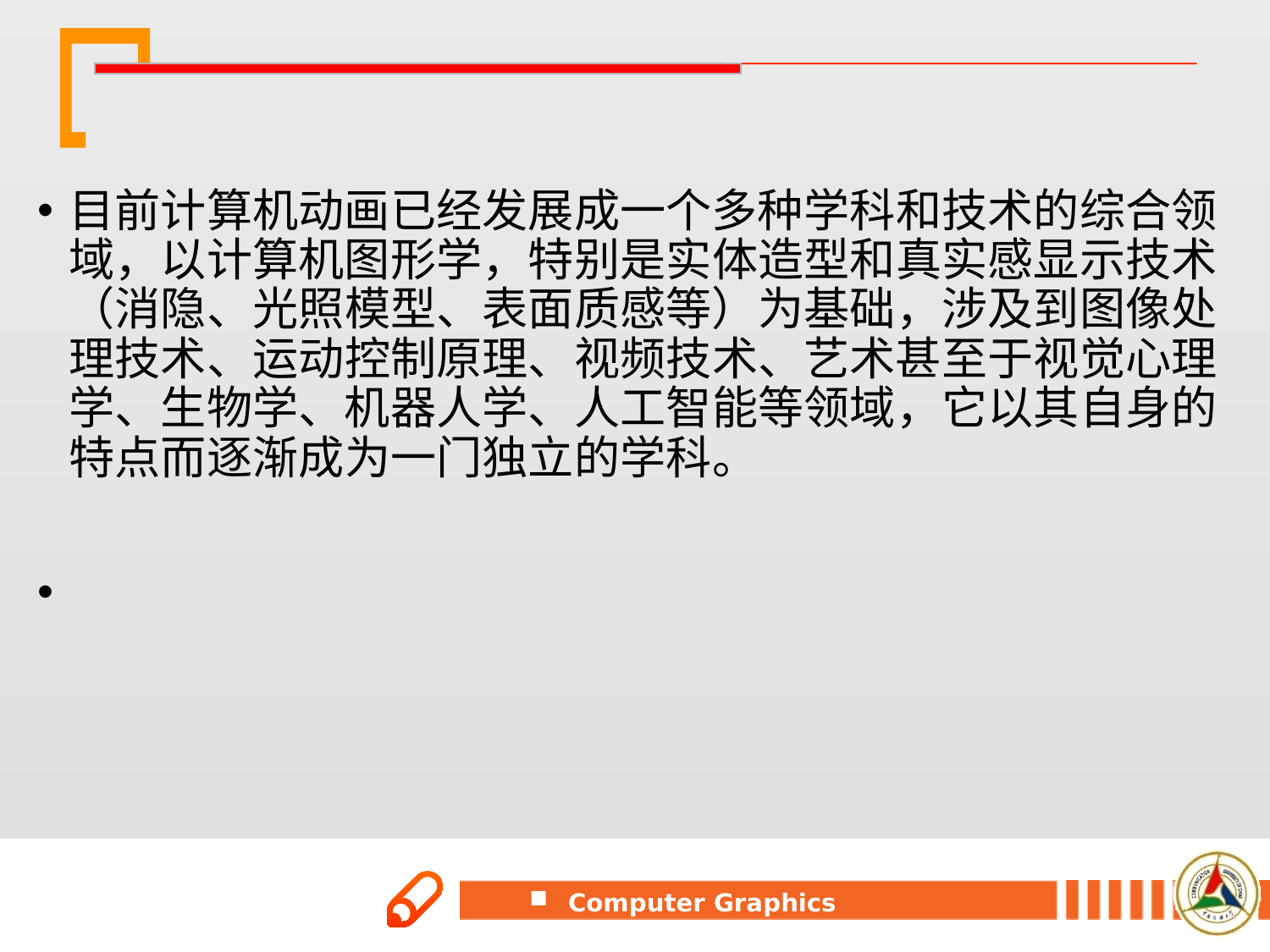

目前计算机动画已经发展成一个多种学科和技术的综合领域，以计算机图形学，特别是实体造型和真实感显示技术（消隐、光照模型、表面质感等）为基础，涉及到图像处理技术、运动控制原理、视频技术、艺术甚至于视觉心理学、生物学、机器人学、人工智能等领域，它以其自身的特点而逐渐成为一门独立的学科。